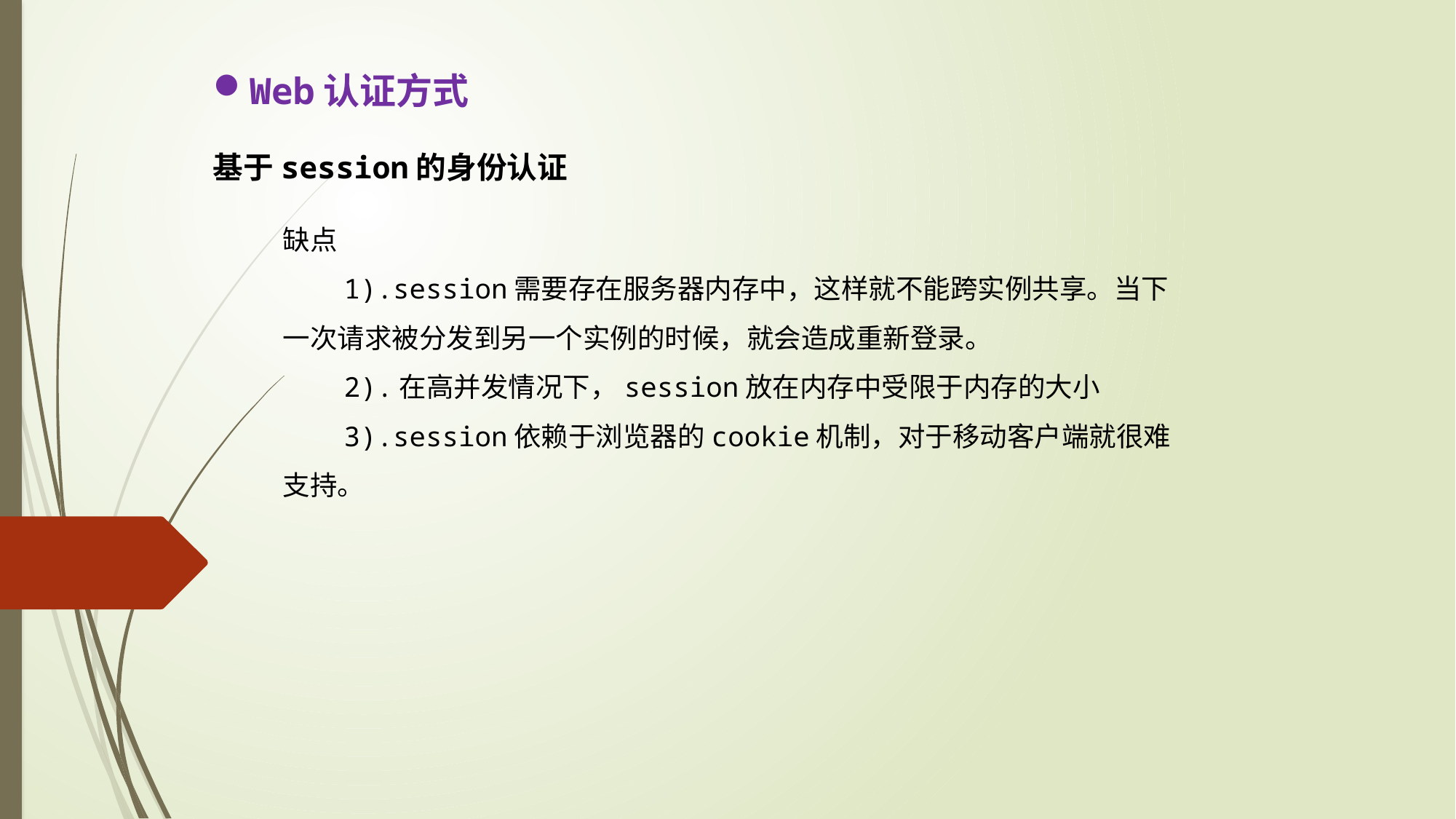

Web认证方式
基于session的身份认证
缺点
　　1).session需要存在服务器内存中，这样就不能跨实例共享。当下一次请求被分发到另一个实例的时候，就会造成重新登录。
　　2).在高并发情况下，session放在内存中受限于内存的大小
　　3).session依赖于浏览器的cookie机制，对于移动客户端就很难支持。